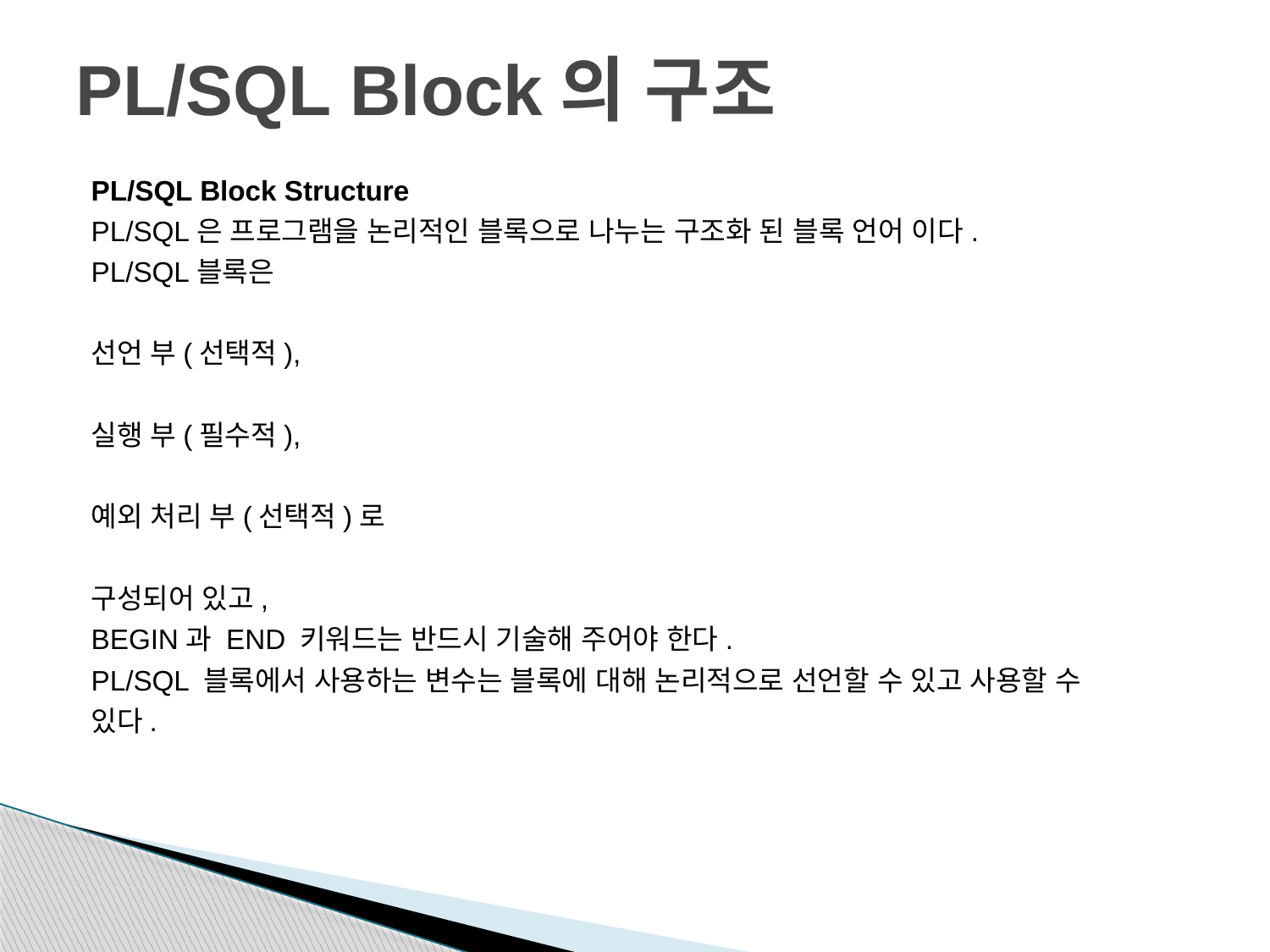

# PL/SQL Block의 구조
PL/SQL Block Structure
PL/SQL은 프로그램을 논리적인 블록으로 나누는 구조화 된 블록 언어 이다.
PL/SQL블록은

선언 부(선택적),

실행 부(필수적),

예외 처리 부(선택적)로

구성되어 있고,
BEGIN과 END 키워드는 반드시 기술해 주어야 한다.
PL/SQL 블록에서 사용하는 변수는 블록에 대해 논리적으로 선언할 수 있고 사용할 수
있다.